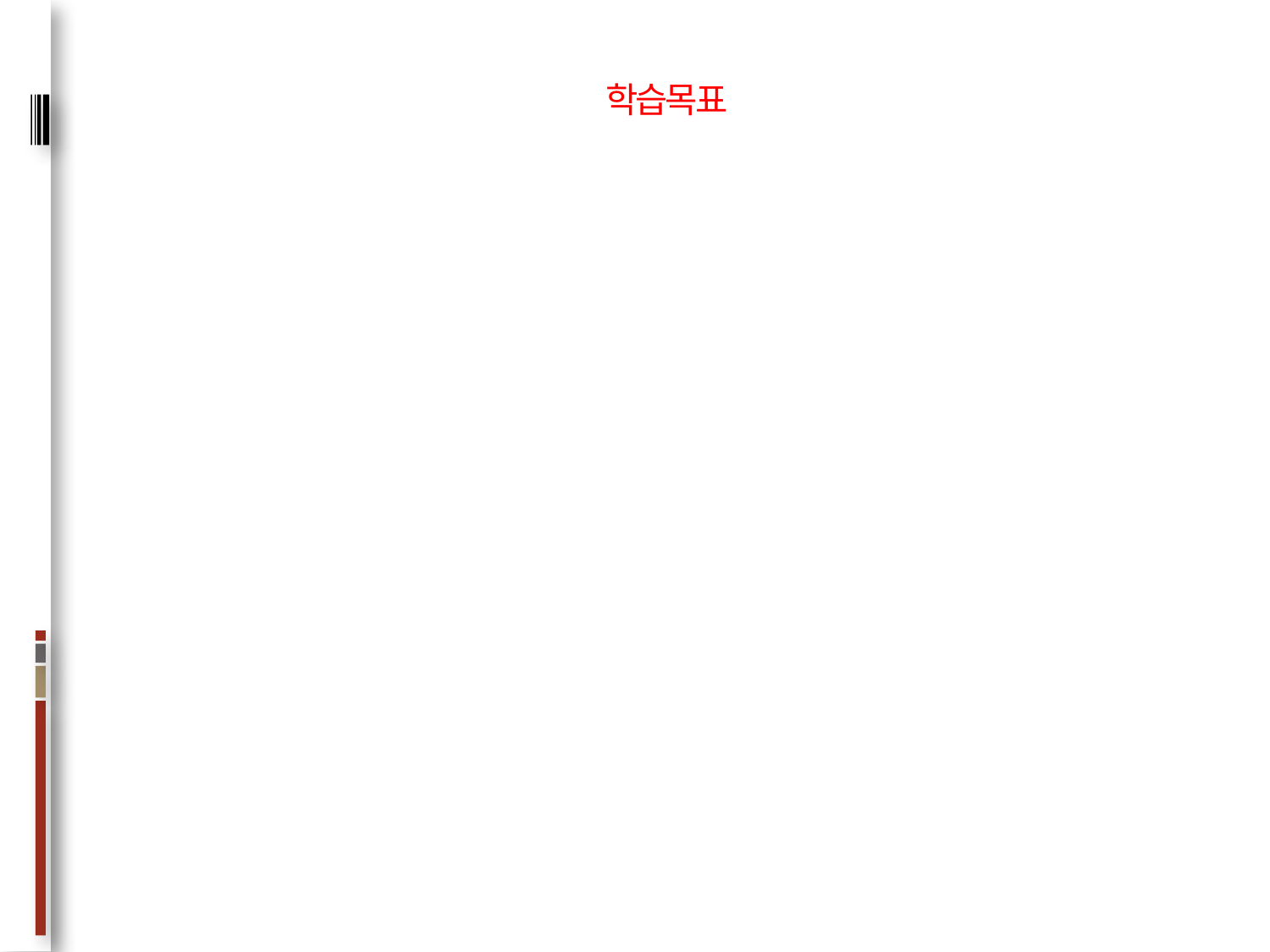

# 학습목표

학습목표:
드론 프로그래밍 실습을 위한 환경을 설명할 수 있다.
실습에 사용할 드론(Tello)의 사용법을 숙지할 수 있다.
Tello Edu App을 통해서
Scratch 기반의 간단한 드론 프로그래밍을 할 수 있다.